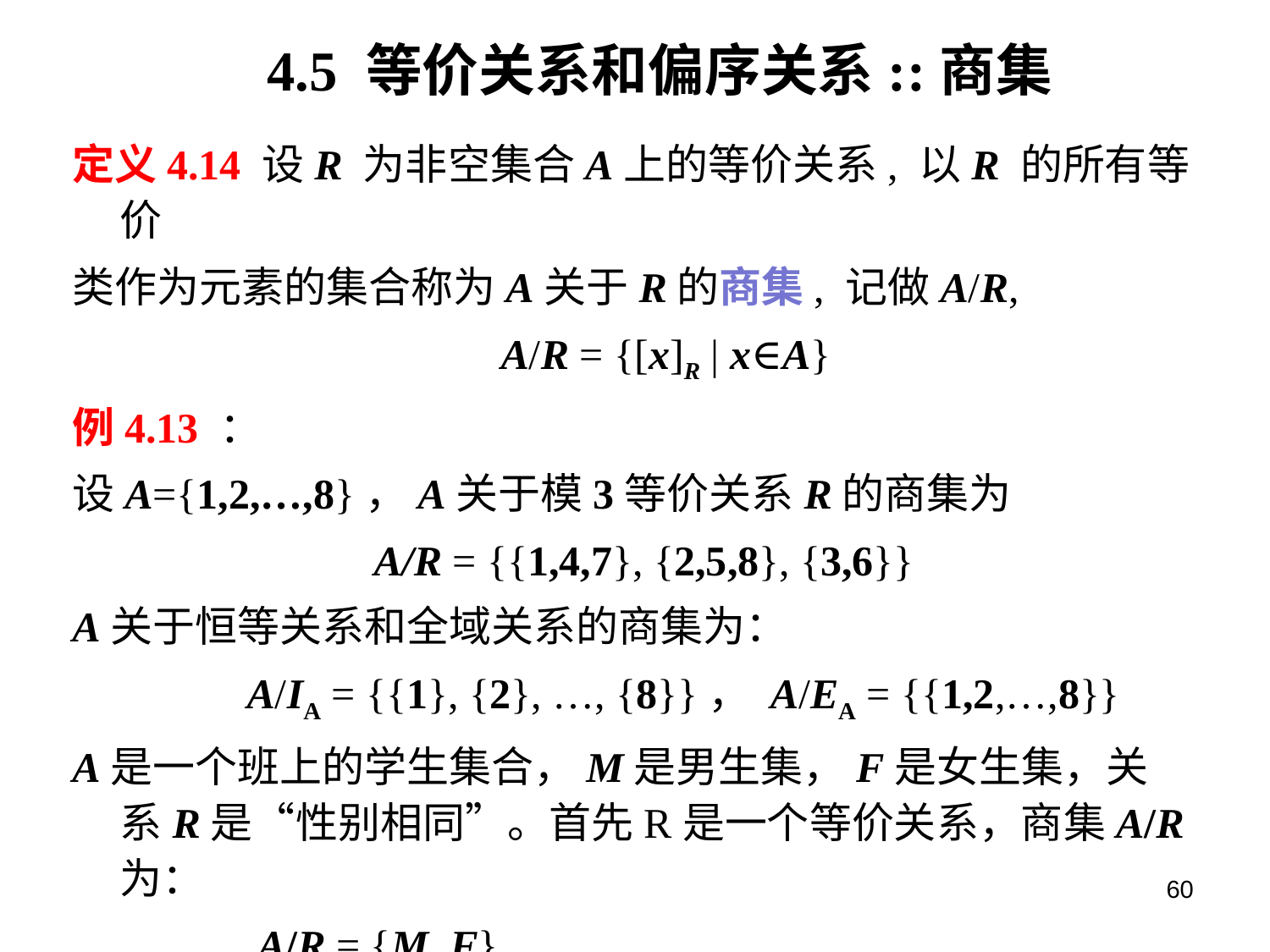

# 4.5 等价关系和偏序关系::商集
定义4.14 设R 为非空集合A上的等价关系, 以R 的所有等价
类作为元素的集合称为A关于R的商集, 记做A/R,
				A/R = {[x]R | x∈A}
例4.13 ：
设A={1,2,…,8}，A关于模3等价关系R的商集为
			A/R = {{1,4,7}, {2,5,8}, {3,6}}
A关于恒等关系和全域关系的商集为：
		A/IA = {{1}, {2}, …, {8}}， A/EA = {{1,2,…,8}}
A是一个班上的学生集合，M是男生集，F是女生集，关系R是“性别相同”。首先R是一个等价关系，商集A/R为：
		 A/R = {M, F}
60